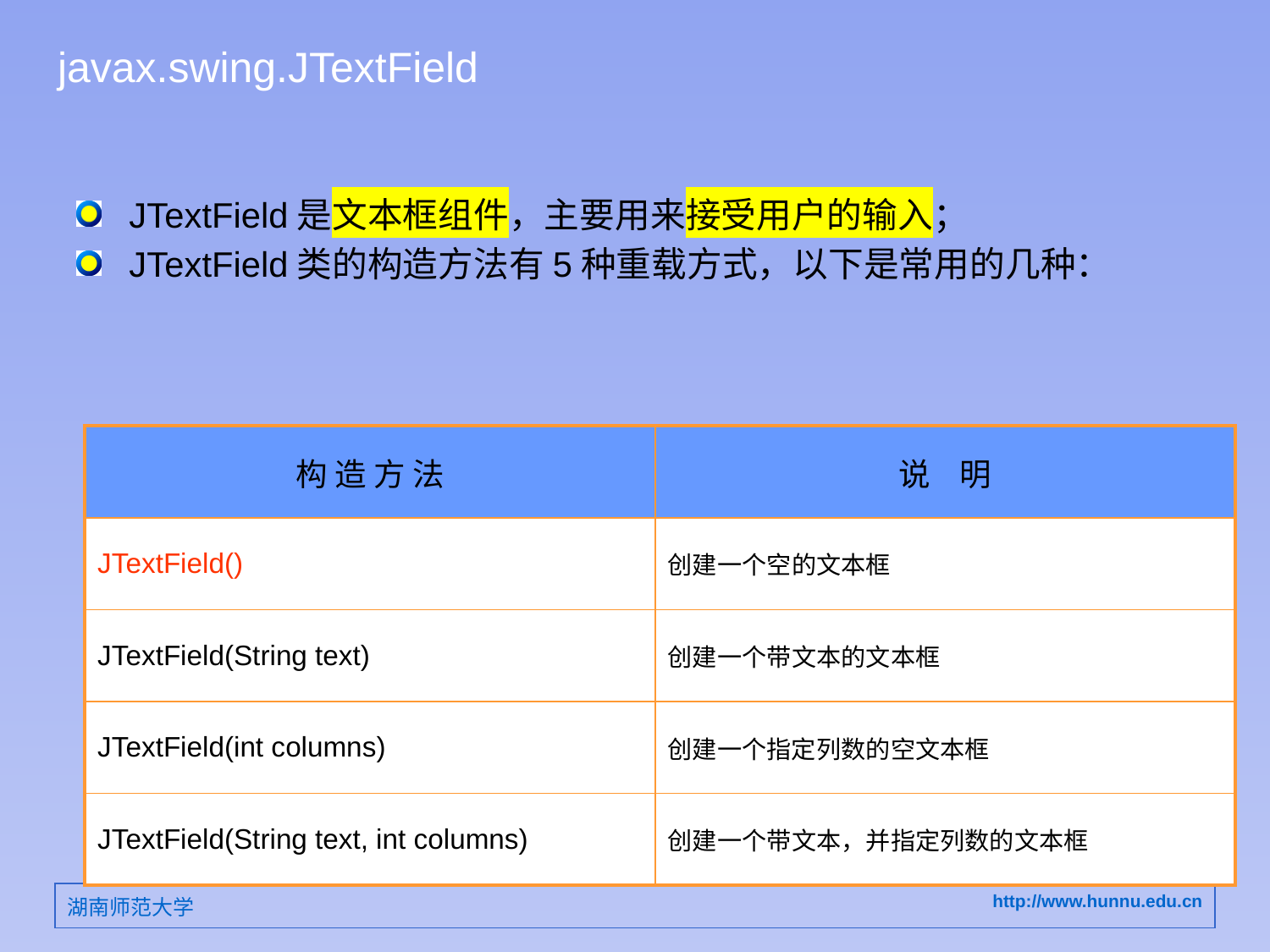

# javax.swing.JTextField
JTextField是文本框组件，主要用来接受用户的输入；
JTextField类的构造方法有5种重载方式，以下是常用的几种：
| 构 造 方 法 | 说 明 |
| --- | --- |
| JTextField() | 创建一个空的文本框 |
| JTextField(String text) | 创建一个带文本的文本框 |
| JTextField(int columns) | 创建一个指定列数的空文本框 |
| JTextField(String text, int columns) | 创建一个带文本，并指定列数的文本框 |